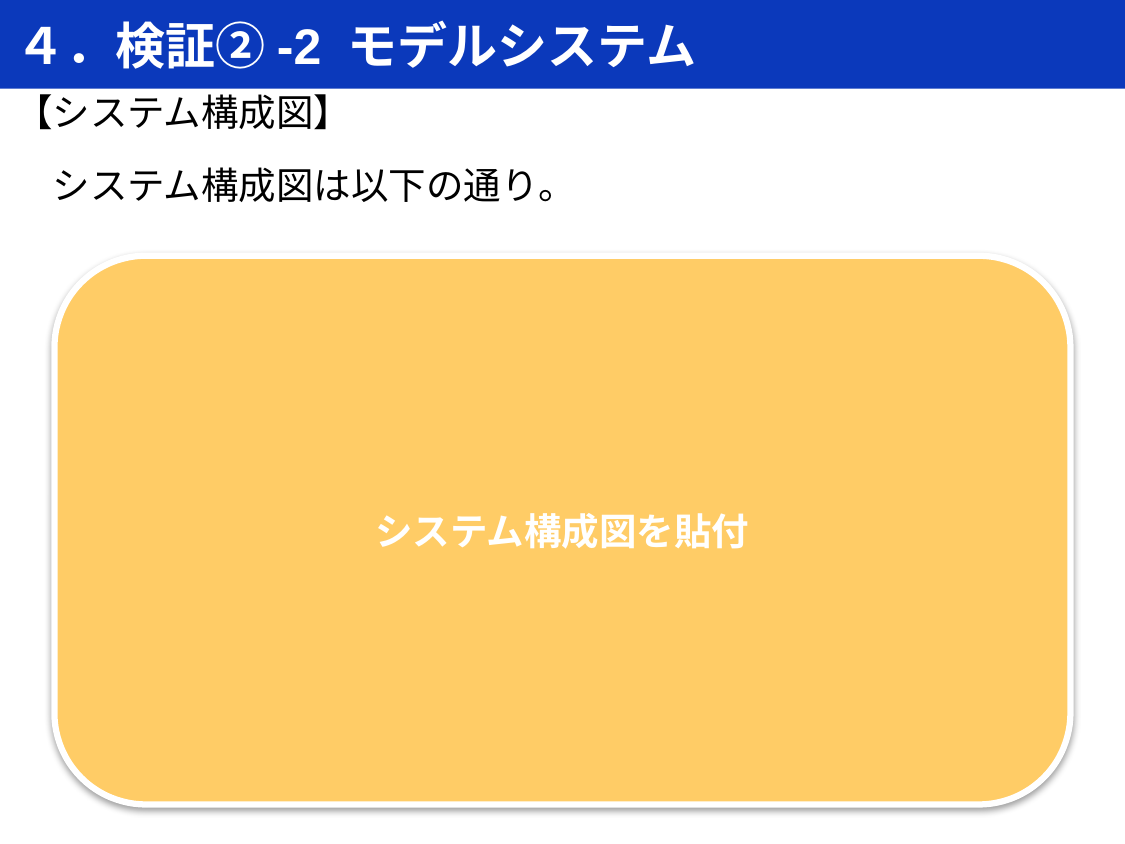

# ４．検証②-2 モデルシステム
【システム構成図】
　システム構成図は以下の通り。

システム構成図を貼付